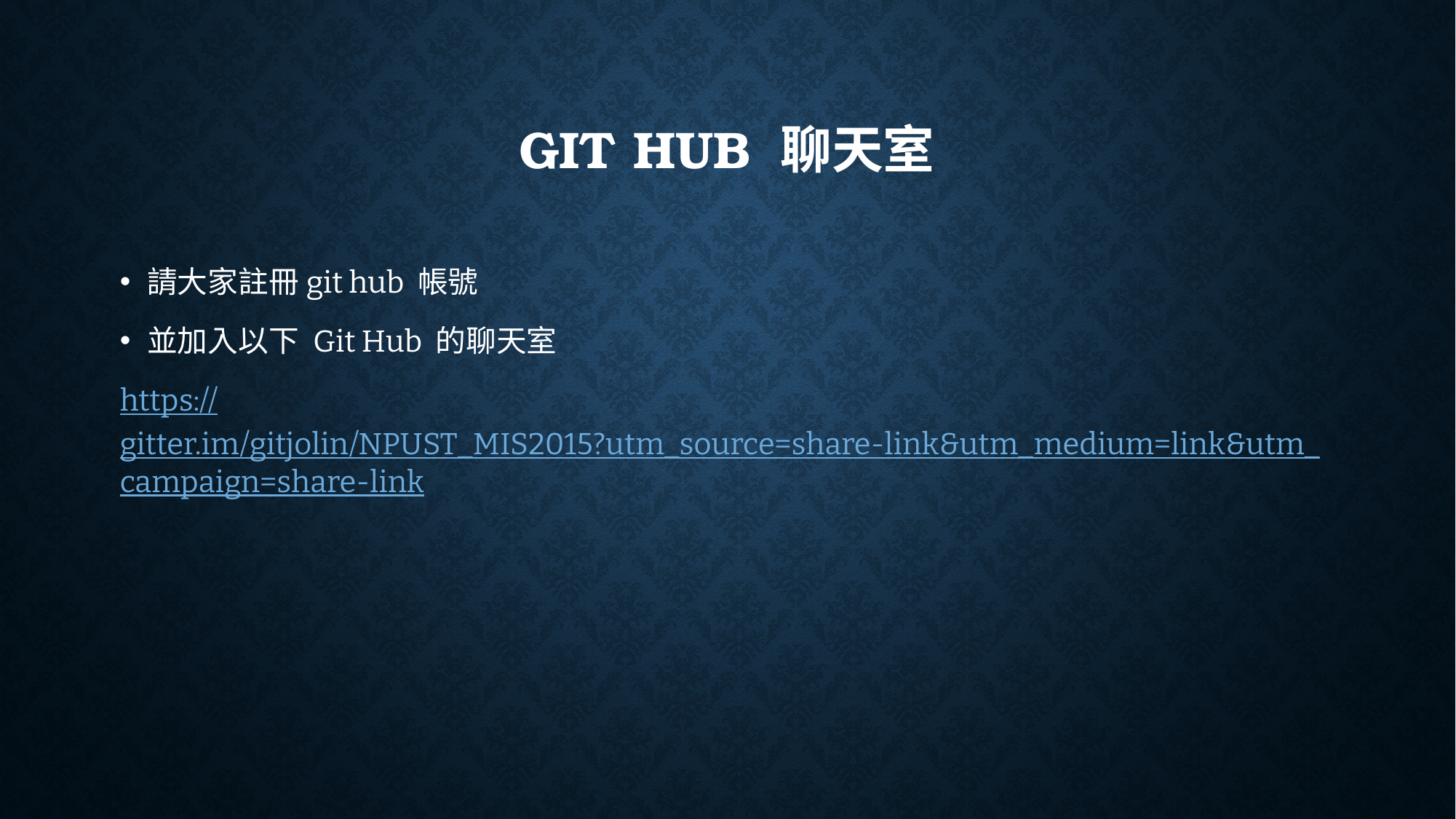

# GIT Hub 聊天室
請大家註冊git hub 帳號
並加入以下 Git Hub 的聊天室
https://gitter.im/gitjolin/NPUST_MIS2015?utm_source=share-link&utm_medium=link&utm_campaign=share-link